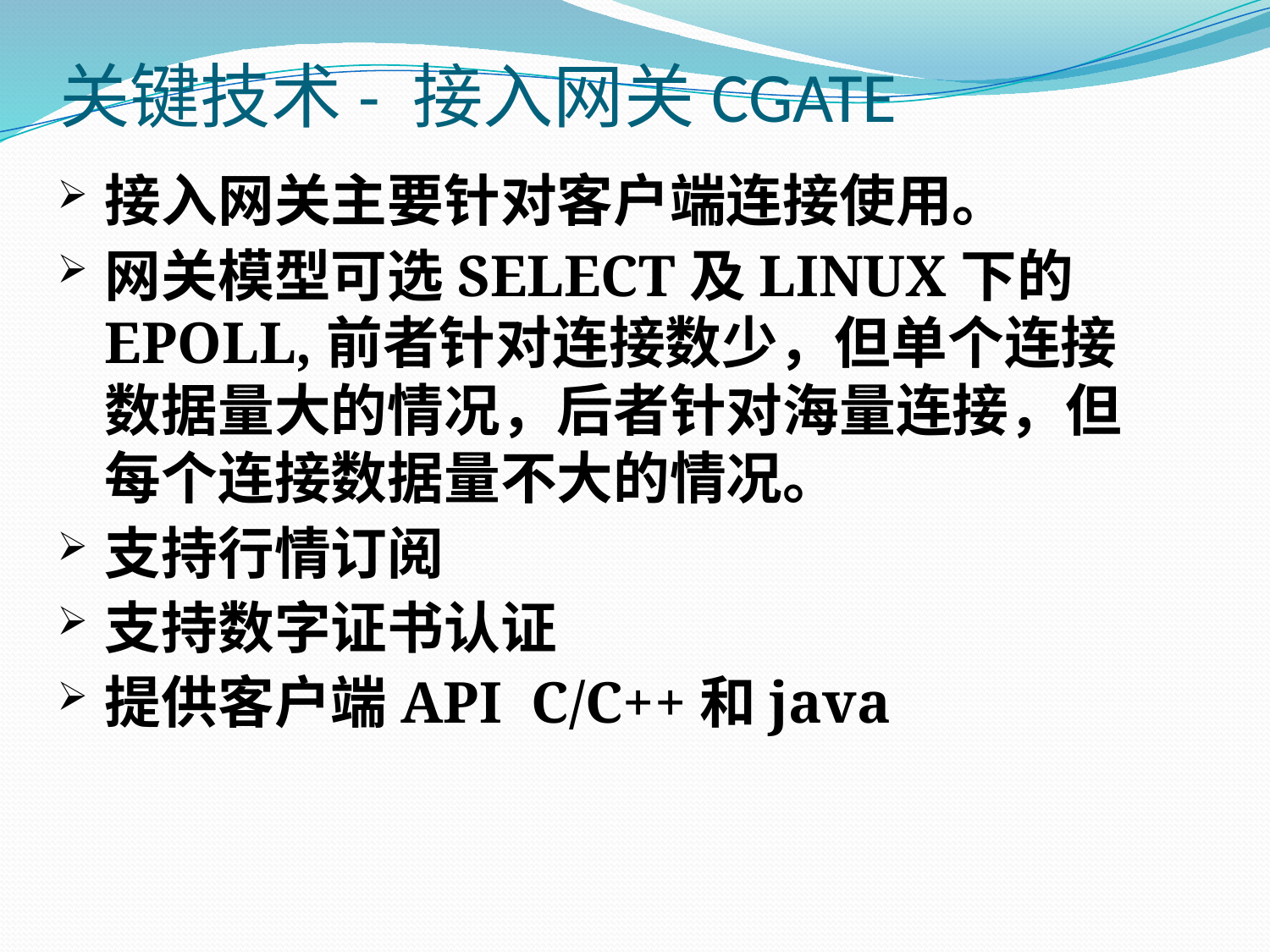

# 关键技术- 接入网关CGATE
接入网关主要针对客户端连接使用。
网关模型可选SELECT及LINUX下的EPOLL,前者针对连接数少，但单个连接数据量大的情况，后者针对海量连接，但每个连接数据量不大的情况。
支持行情订阅
支持数字证书认证
提供客户端API  C/C++和java